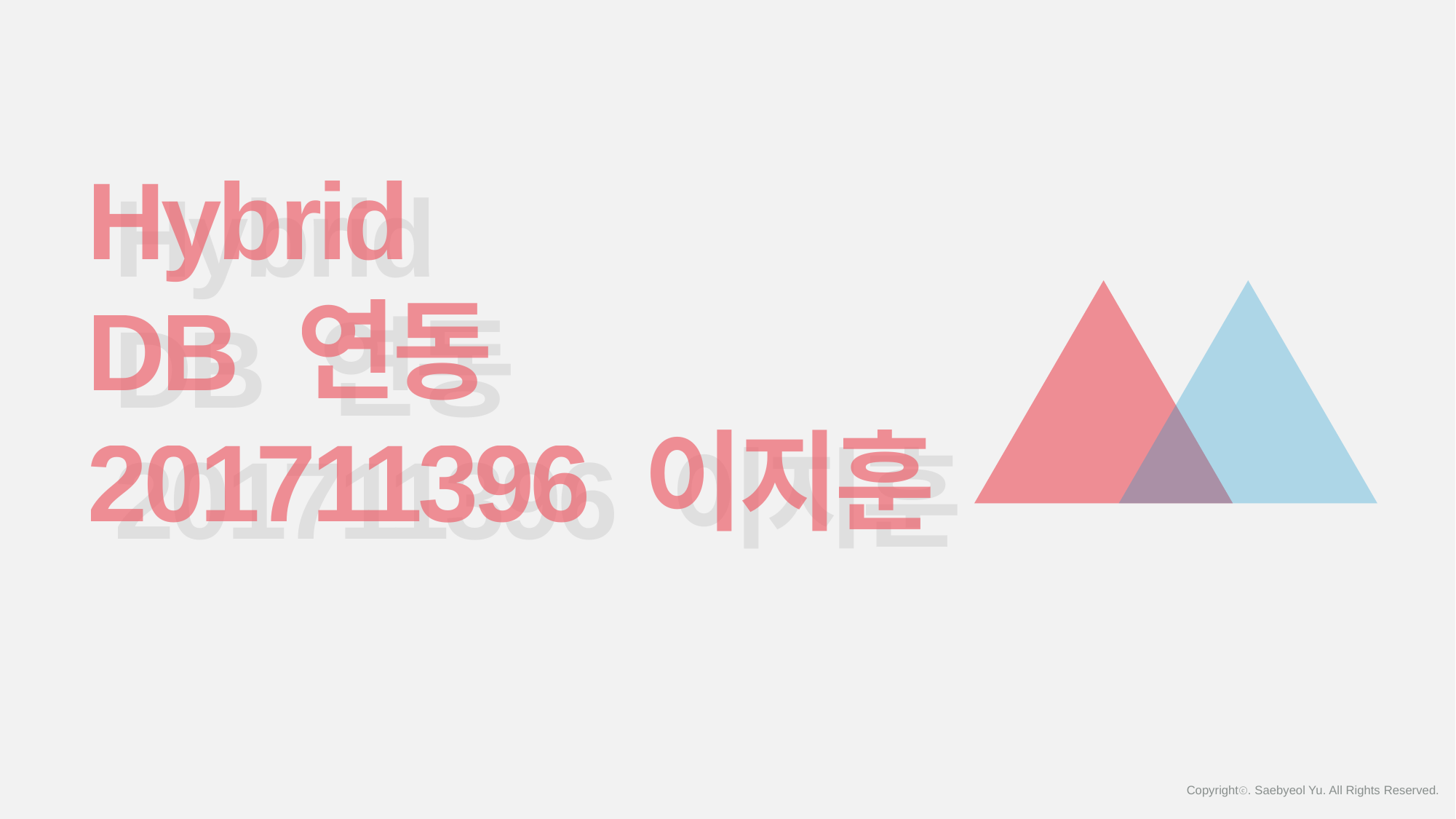

Hybrid
 DB 연동
 201711396 이지훈
Hybrid
DB 연동
201711396 이지훈

Copyrightⓒ. Saebyeol Yu. All Rights Reserved.